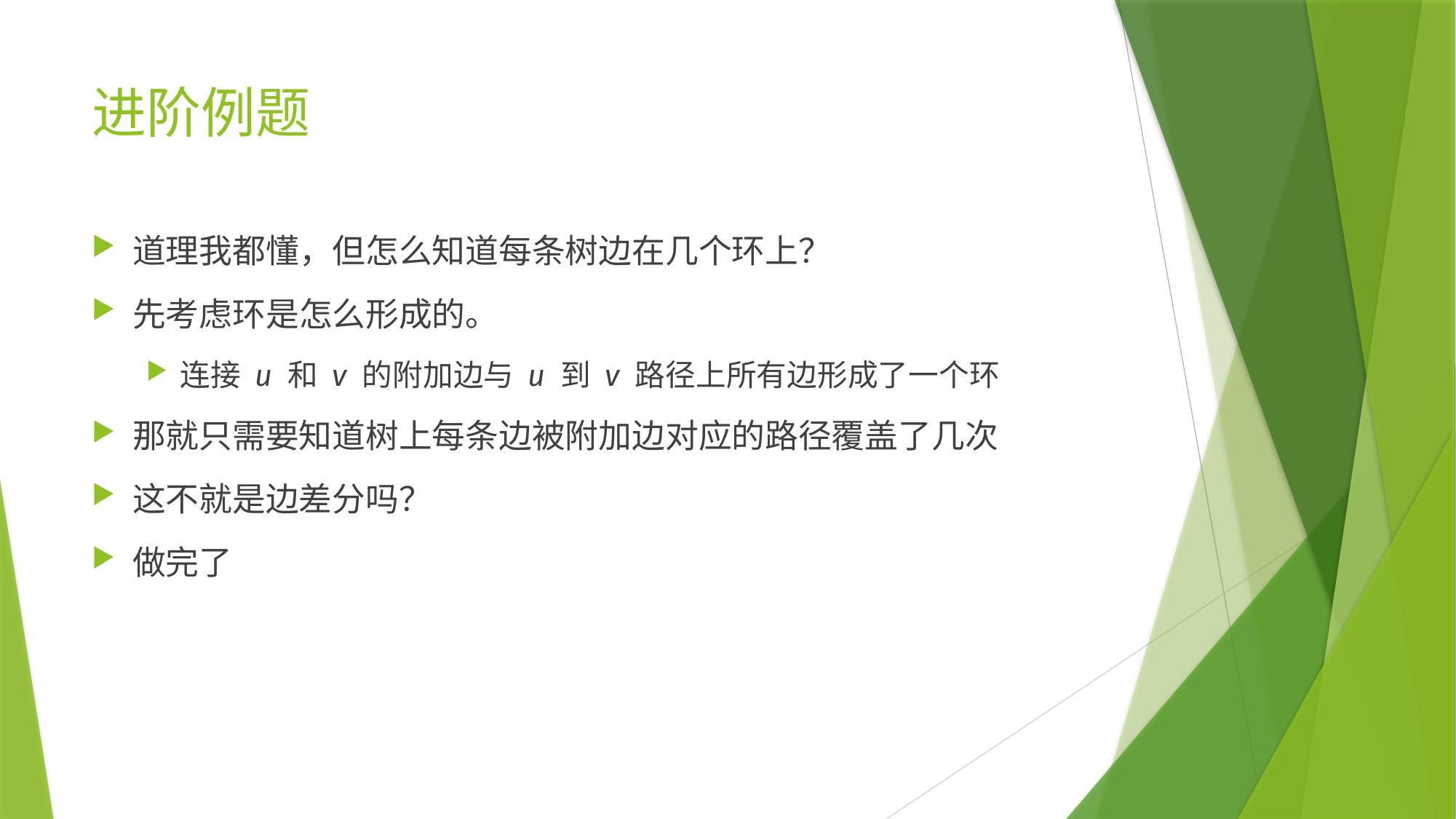

# 进阶例题
道理我都懂，但怎么知道每条树边在几个环上？
先考虑环是怎么形成的。
连接 u 和 v 的附加边与 u 到 v 路径上所有边形成了一个环
那就只需要知道树上每条边被附加边对应的路径覆盖了几次
这不就是边差分吗？
做完了